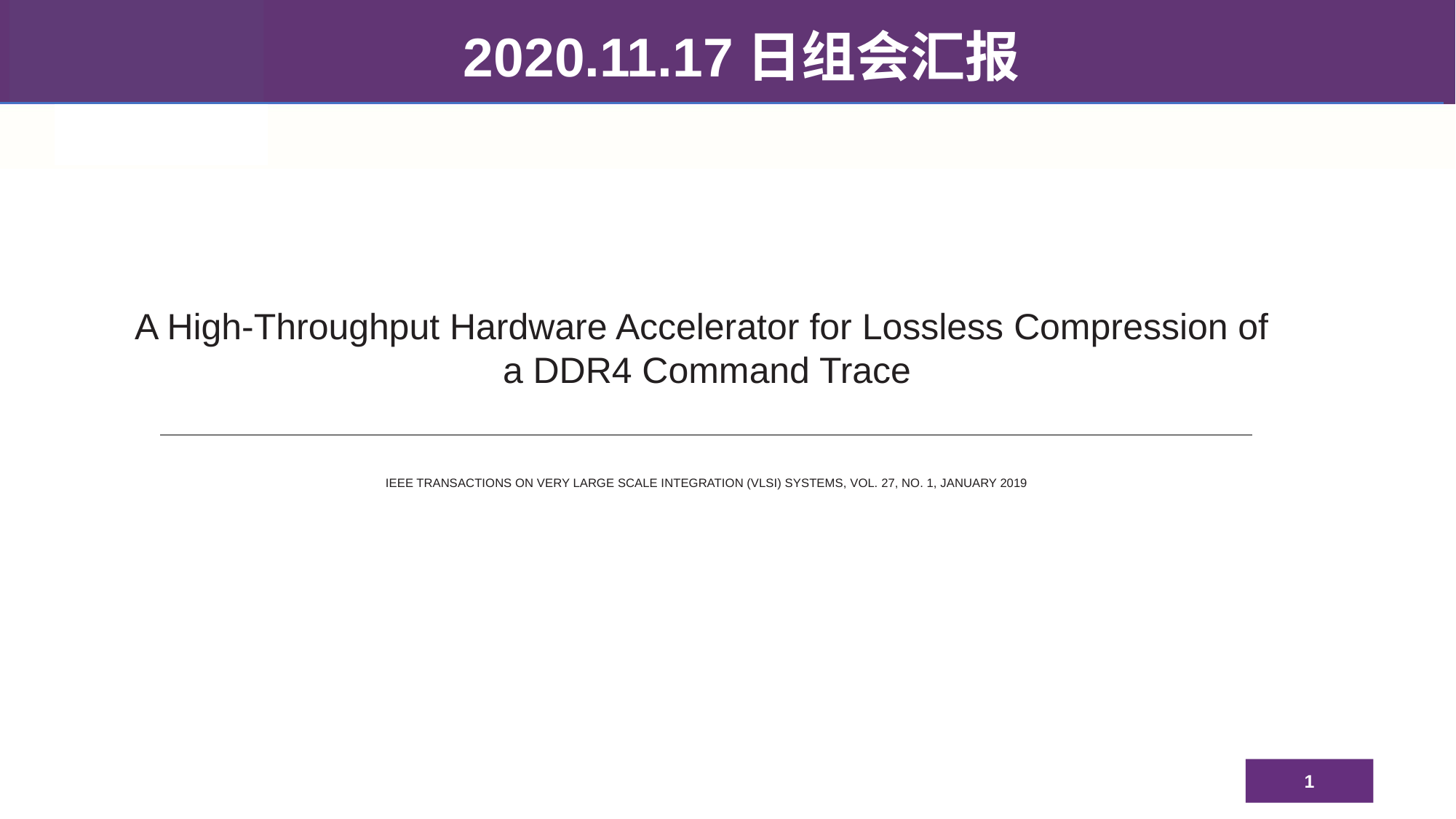

2020.11.17日组会汇报
A High-Throughput Hardware Accelerator for Lossless Compression of
a DDR4 Command Trace
IEEE TRANSACTIONS ON VERY LARGE SCALE INTEGRATION (VLSI) SYSTEMS, VOL. 27, NO. 1, JANUARY 2019
1